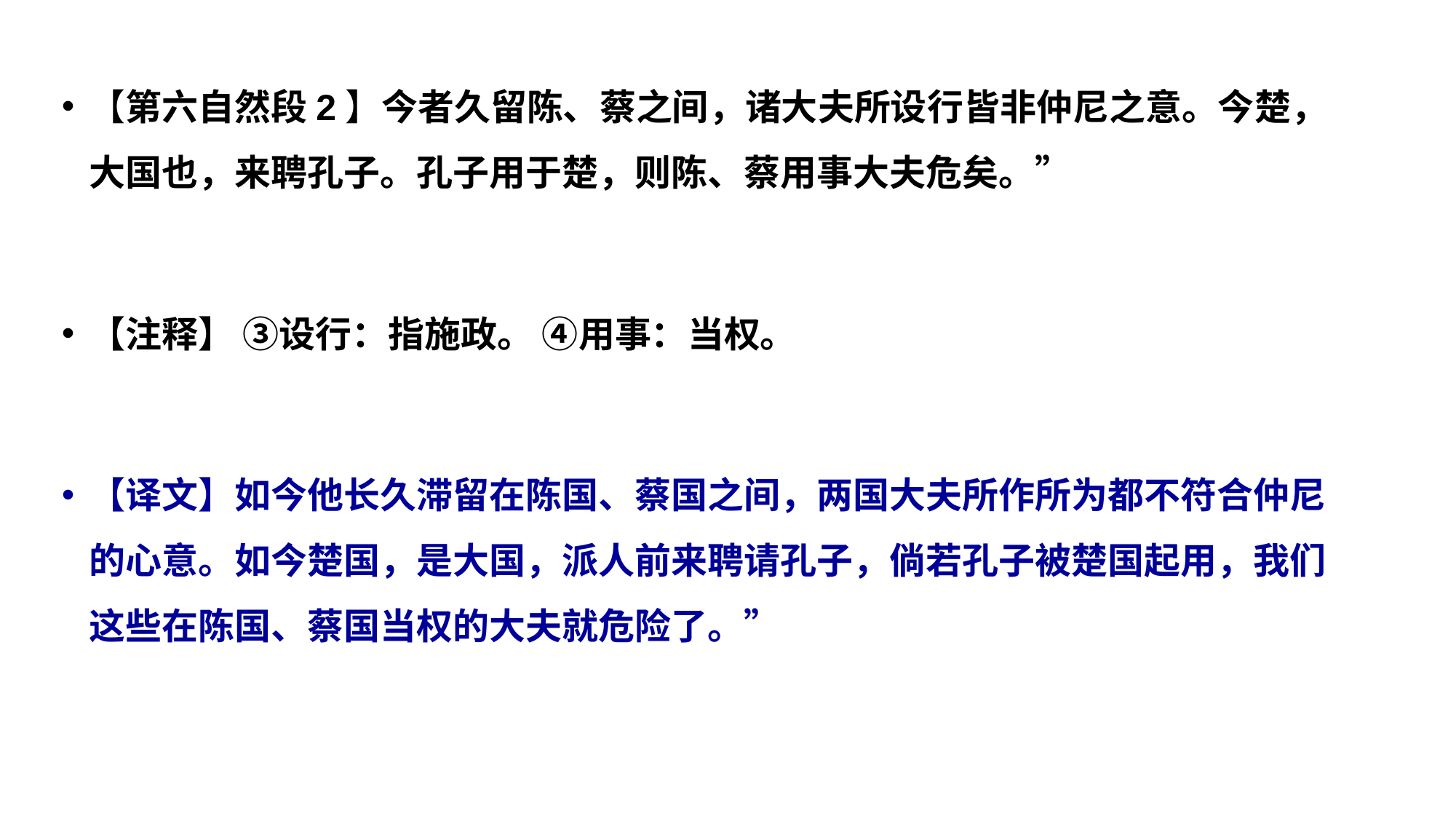

【第六自然段2】今者久留陈、蔡之间，诸大夫所设行皆非仲尼之意。今楚，大国也，来聘孔子。孔子用于楚，则陈、蔡用事大夫危矣。”

【注释】 ③设行：指施政。 ④用事：当权。

【译文】如今他长久滞留在陈国、蔡国之间，两国大夫所作所为都不符合仲尼的心意。如今楚国，是大国，派人前来聘请孔子，倘若孔子被楚国起用，我们这些在陈国、蔡国当权的大夫就危险了。”